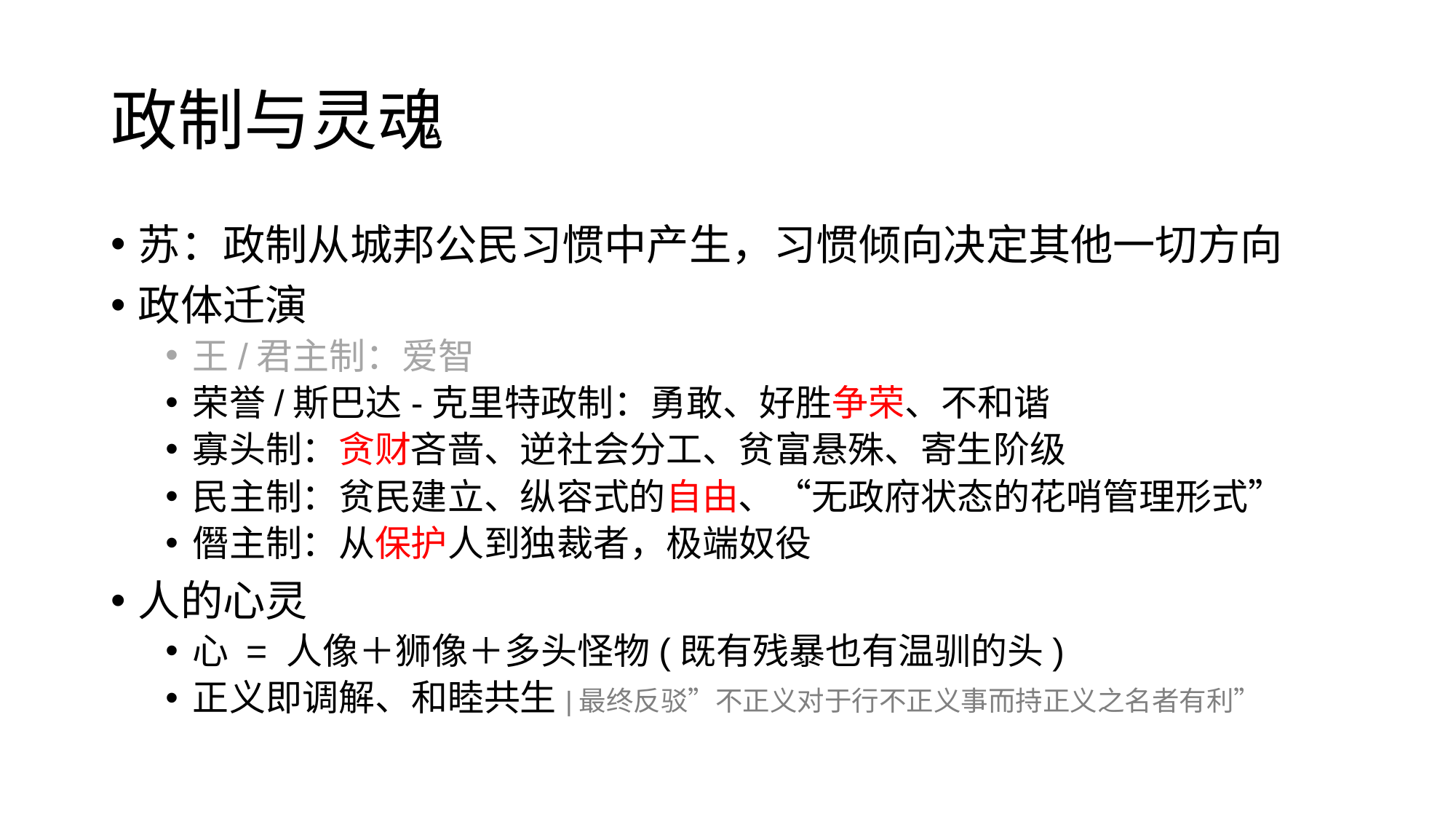

# 政制与灵魂
苏：政制从城邦公民习惯中产生，习惯倾向决定其他一切方向
政体迁演
王/君主制：爱智
荣誉/斯巴达-克里特政制：勇敢、好胜争荣、不和谐
寡头制：贪财吝啬、逆社会分工、贫富悬殊、寄生阶级
民主制：贫民建立、纵容式的自由、“无政府状态的花哨管理形式”
僭主制：从保护人到独裁者，极端奴役
人的心灵
心 = 人像＋狮像＋多头怪物(既有残暴也有温驯的头)
正义即调解、和睦共生|最终反驳”不正义对于行不正义事而持正义之名者有利”